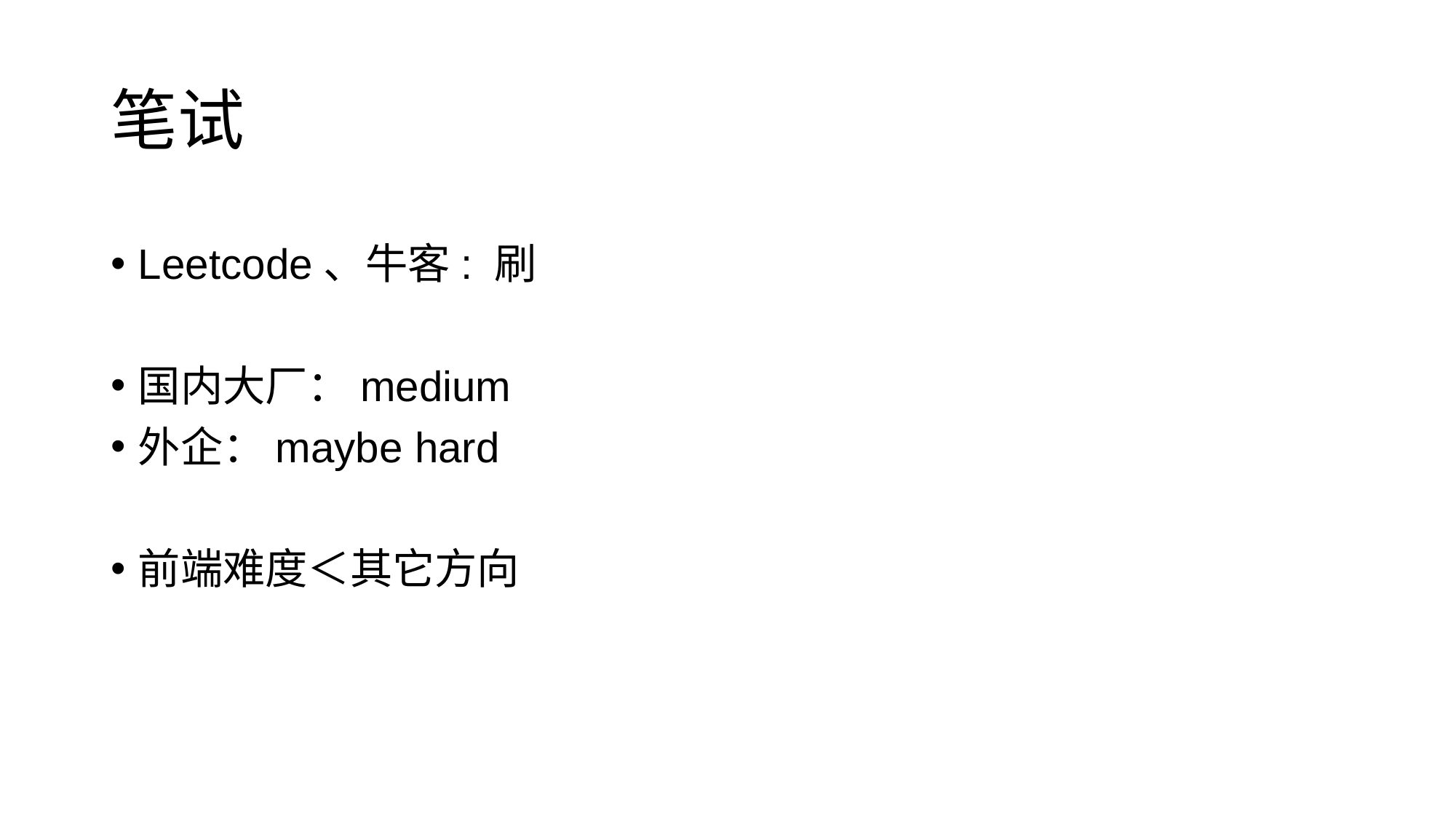

# 笔试
Leetcode、牛客: 刷

国内大厂：medium
外企：maybe hard

前端难度＜其它方向